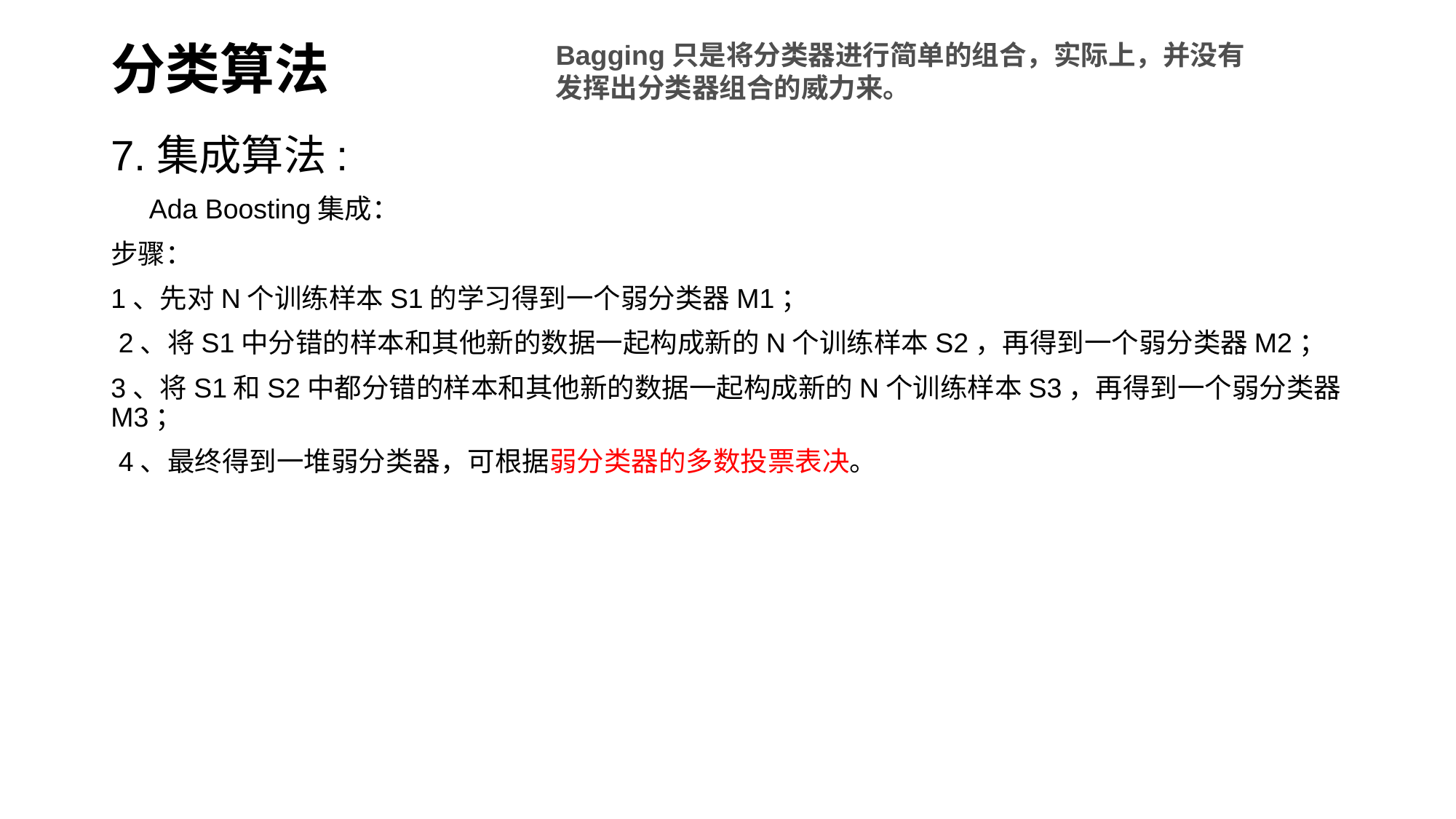

Bagging只是将分类器进行简单的组合，实际上，并没有发挥出分类器组合的威力来。
# 分类算法
7.集成算法:
     Ada Boosting集成：
步骤：
1、先对N个训练样本S1的学习得到一个弱分类器M1；
 2、将S1中分错的样本和其他新的数据一起构成新的N个训练样本S2，再得到一个弱分类器M2；
3、将S1和S2中都分错的样本和其他新的数据一起构成新的N个训练样本S3，再得到一个弱分类器M3；
 4、最终得到一堆弱分类器，可根据弱分类器的多数投票表决。